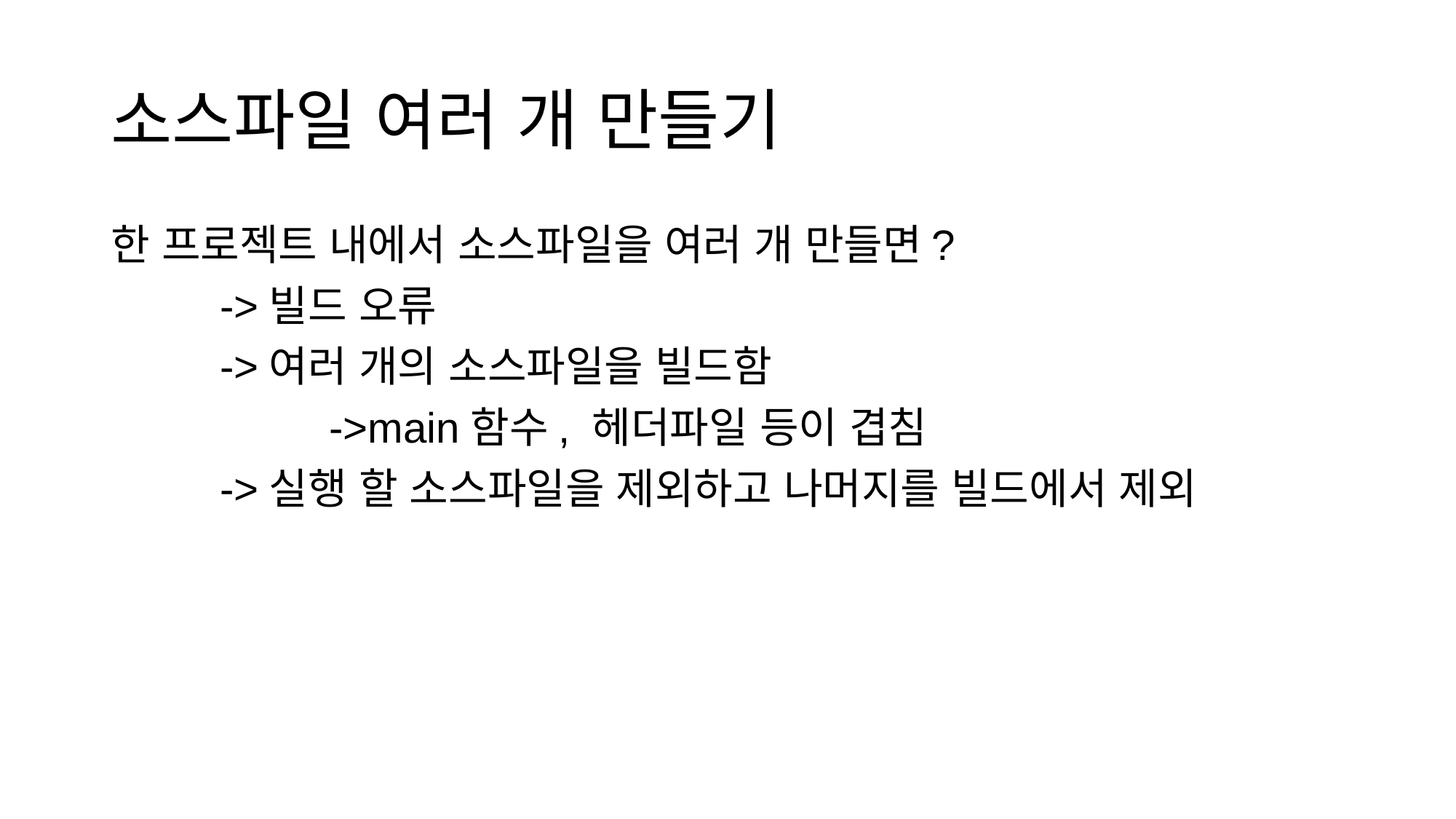

# 소스파일 여러 개 만들기
한 프로젝트 내에서 소스파일을 여러 개 만들면?
	->빌드 오류
	->여러 개의 소스파일을 빌드함
		->main함수, 헤더파일 등이 겹침
	->실행 할 소스파일을 제외하고 나머지를 빌드에서 제외